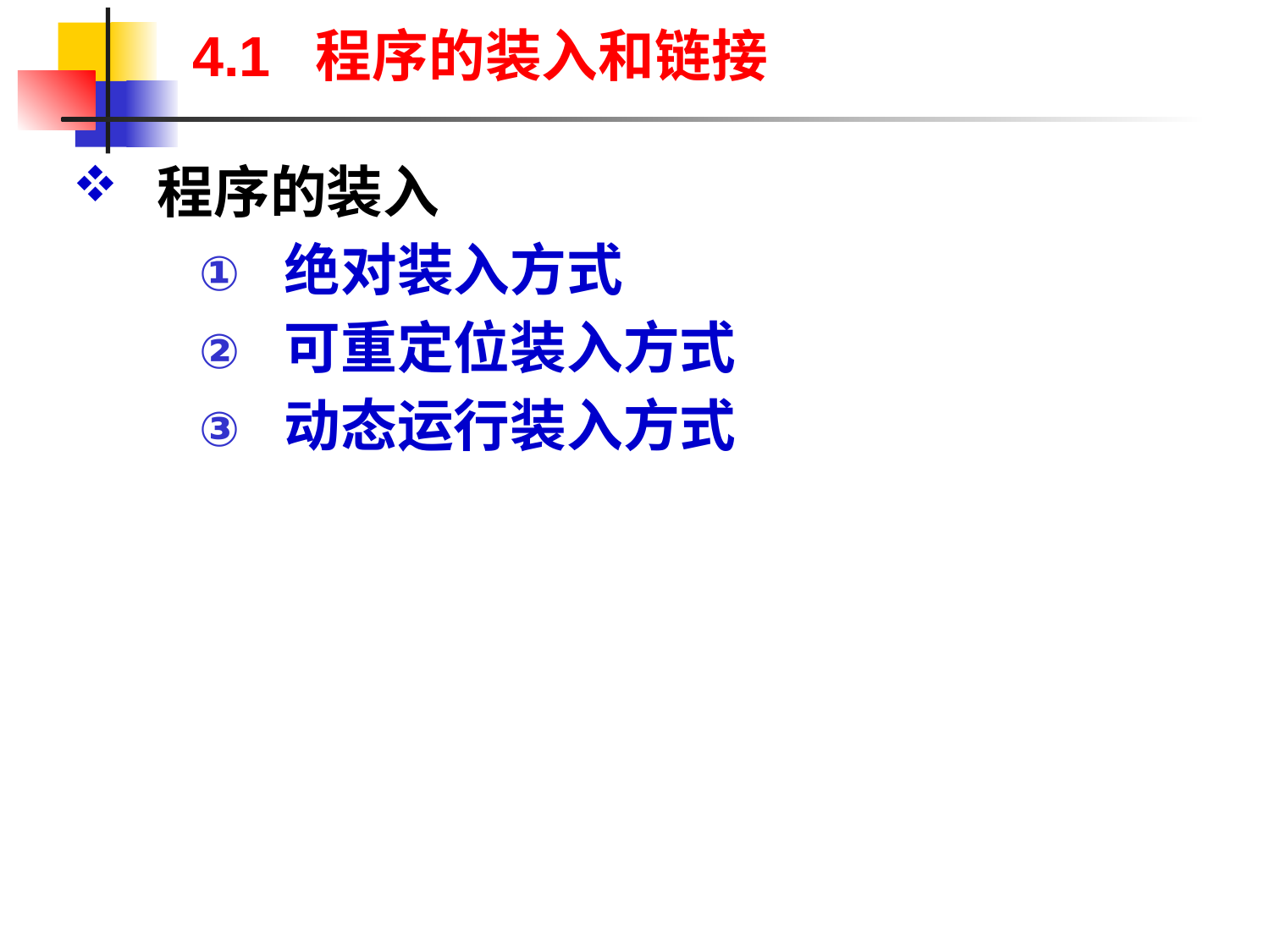

# 4.1  程序的装入和链接
程序的装入
绝对装入方式
可重定位装入方式
动态运行装入方式